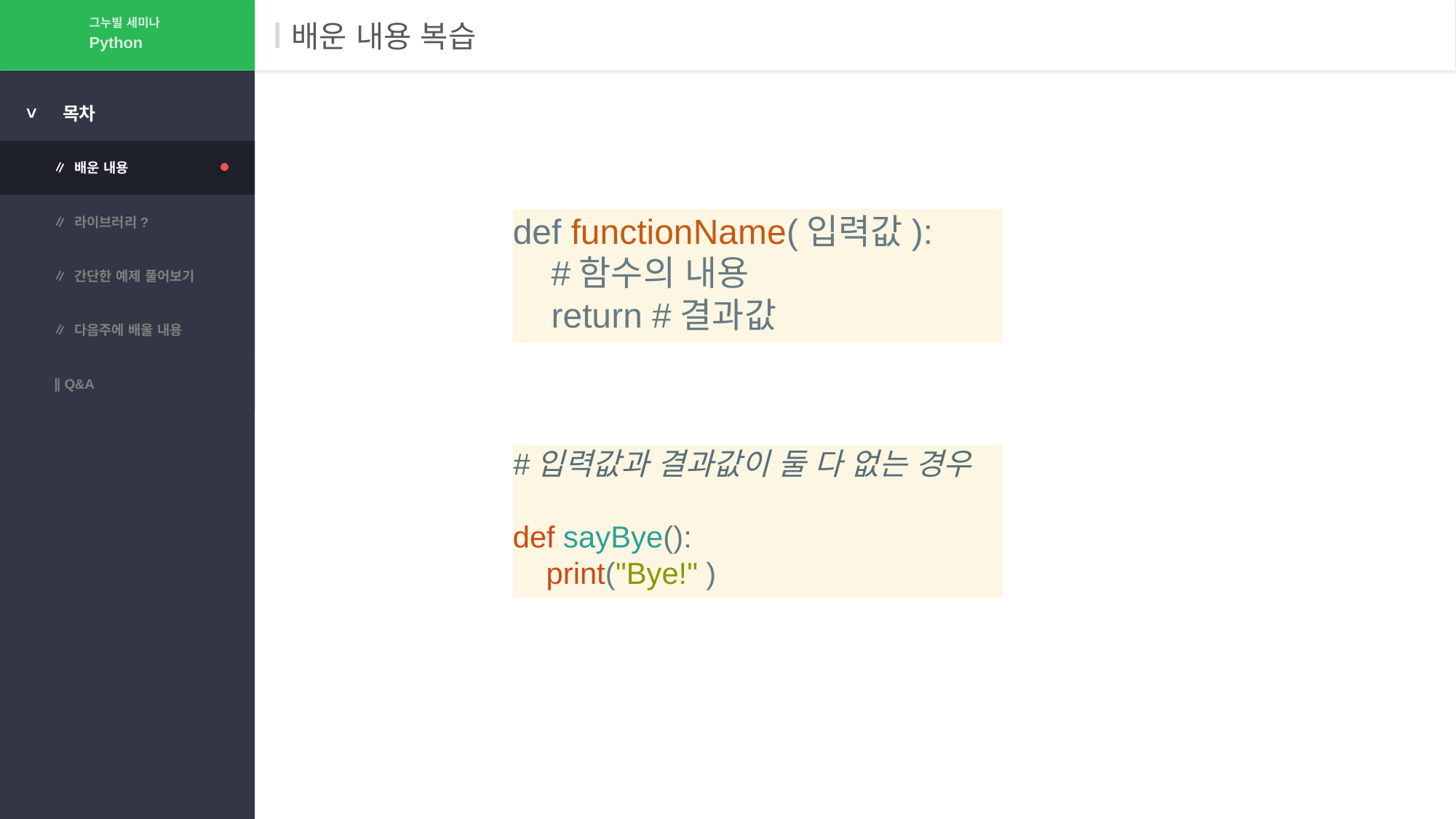

그누빌 세미나
# 배운 내용 복습
Python
>
목차
∥ 배운 내용

∥ 라이브러리?
def functionName(입력값):
    #함수의 내용
    return #결과값
∥ 간단한 예제 풀어보기
∥ 다음주에 배울 내용
∥ Q&A
#입력값과 결과값이 둘 다 없는 경우

def sayBye():
    print("Bye!" )